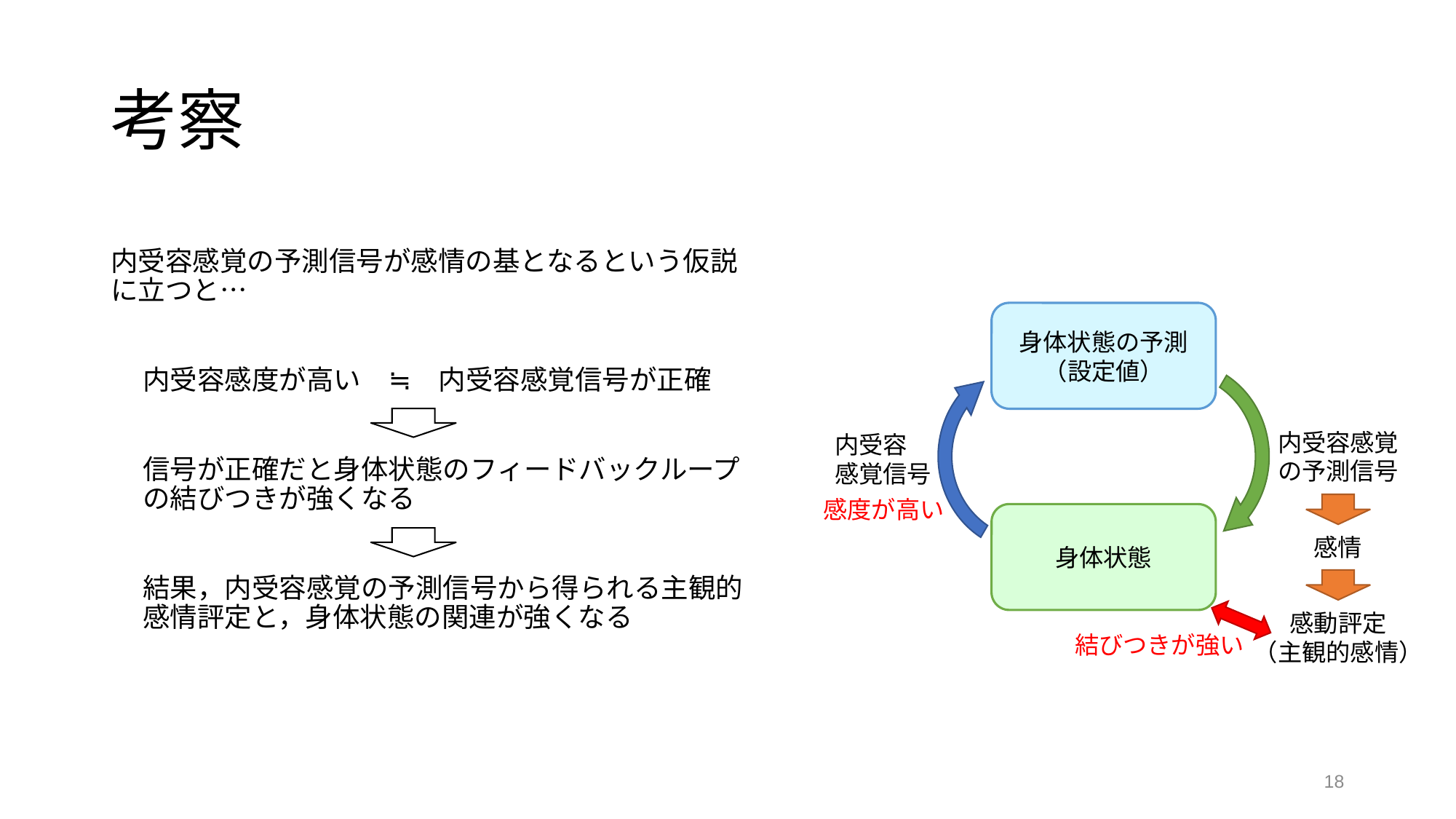

# 考察
内受容感覚の予測信号が感情の基となるという仮説に立つと…

内受容感度が高い　≒　内受容感覚信号が正確

信号が正確だと身体状態のフィードバックループの結びつきが強くなる

結果，内受容感覚の予測信号から得られる主観的感情評定と，身体状態の関連が強くなる
身体状態の予測
（設定値）

内受容感覚
の予測信号
内受容
感覚信号
感度が高い

身体状態
感情

感動評定
（主観的感情）
結びつきが強い
18